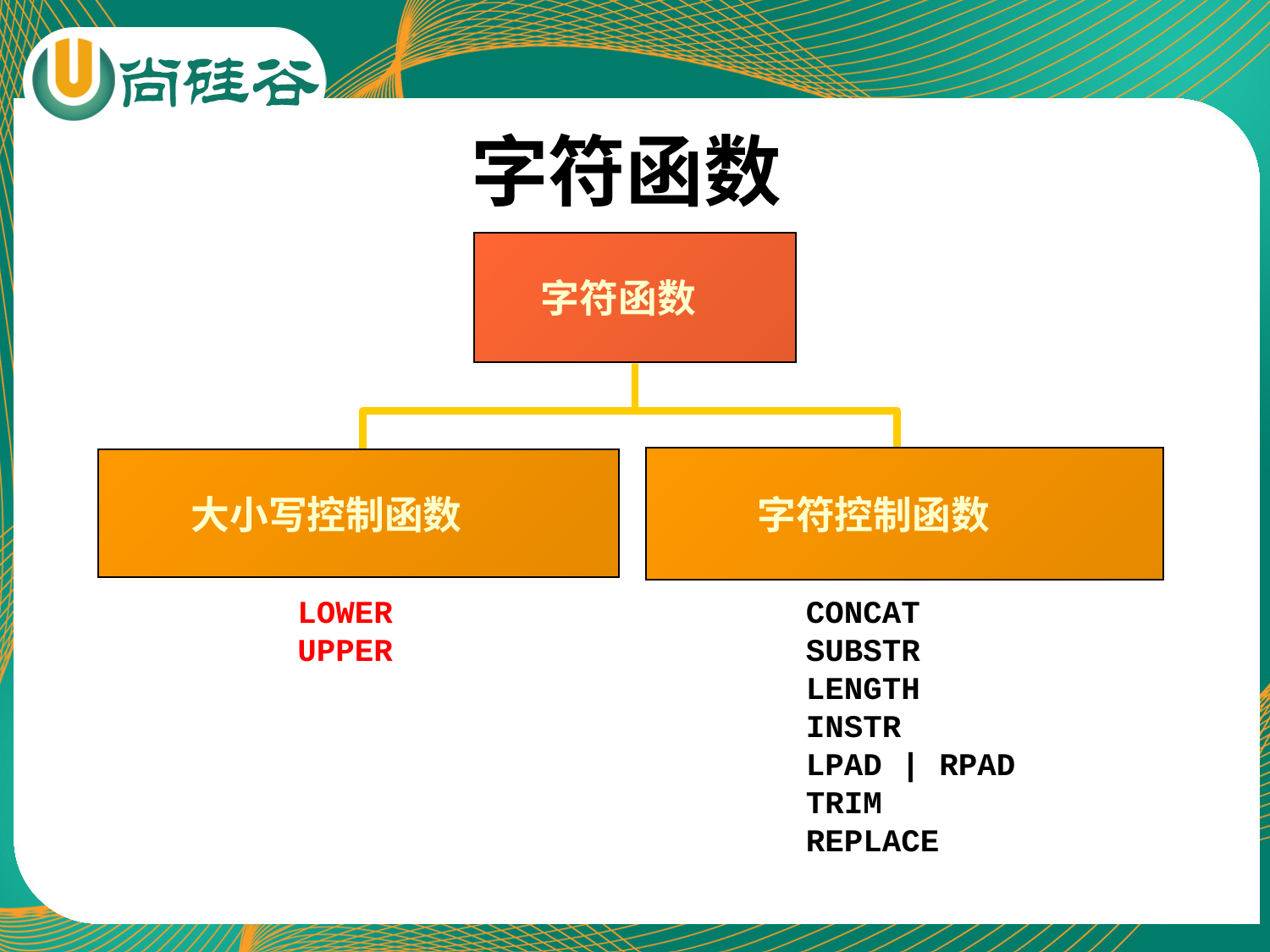

# 字符函数
     字符函数

          字符控制函数
        大小写控制函数
LOWER
UPPER
CONCAT
SUBSTR
LENGTH
INSTR
LPAD | RPAD
TRIM
REPLACE